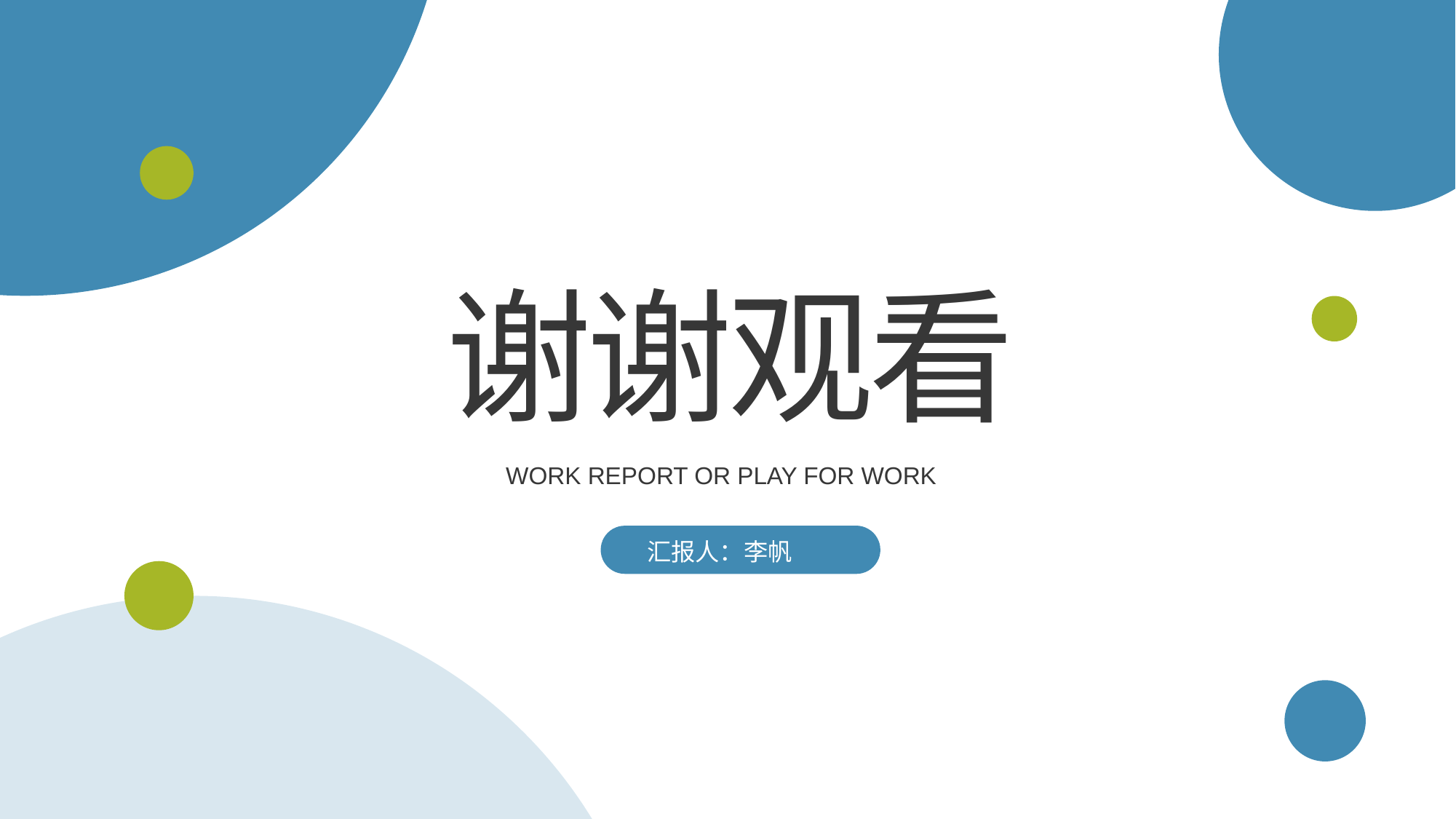

谢谢观看

WORK REPORT OR PLAY FOR WORK

汇报人：李帆